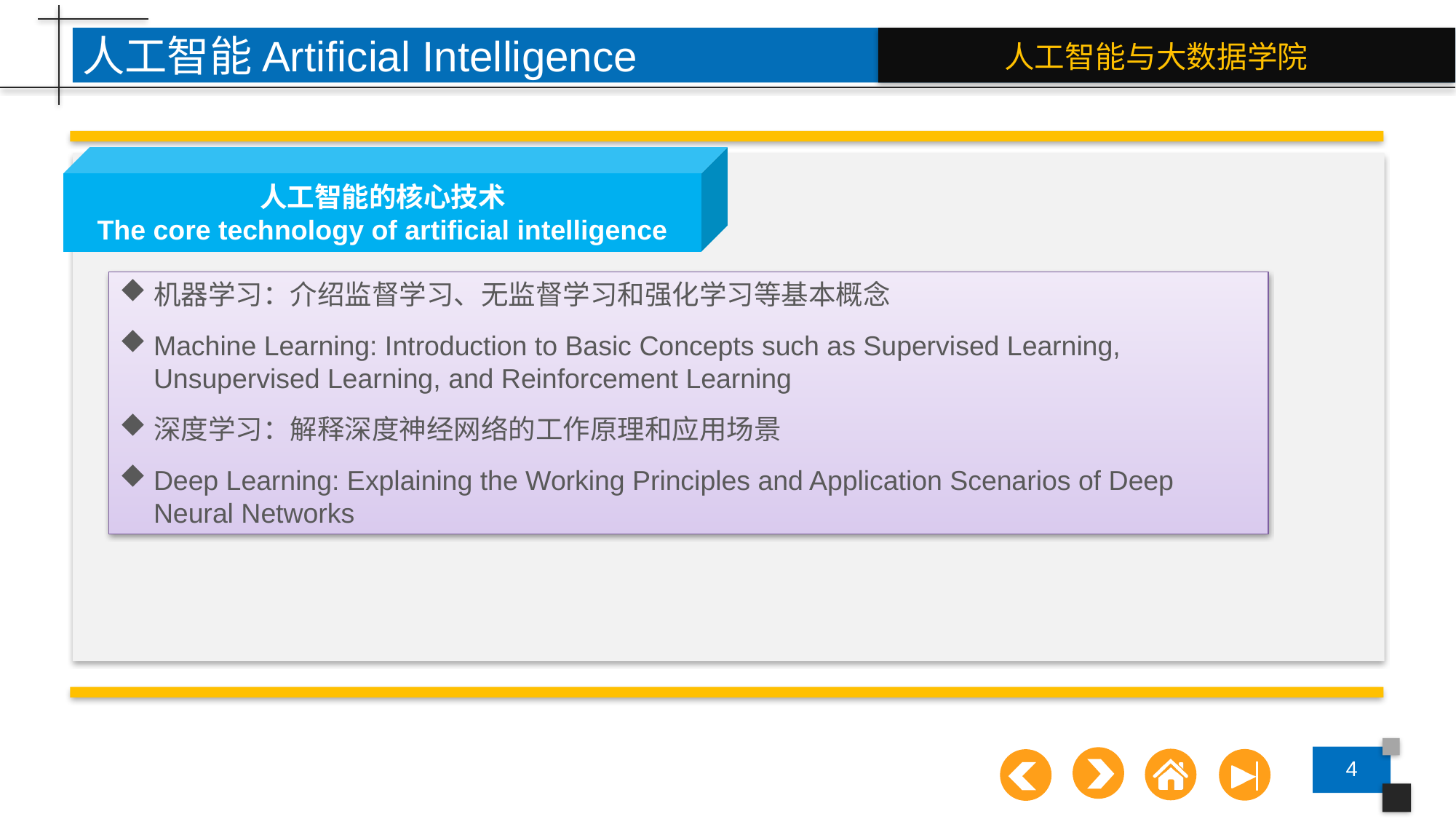

人工智能Artificial Intelligence
人工智能的核心技术
The core technology of artificial intelligence
机器学习：介绍监督学习、无监督学习和强化学习等基本概念
Machine Learning: Introduction to Basic Concepts such as Supervised Learning, Unsupervised Learning, and Reinforcement Learning
深度学习：解释深度神经网络的工作原理和应用场景
Deep Learning: Explaining the Working Principles and Application Scenarios of Deep Neural Networks